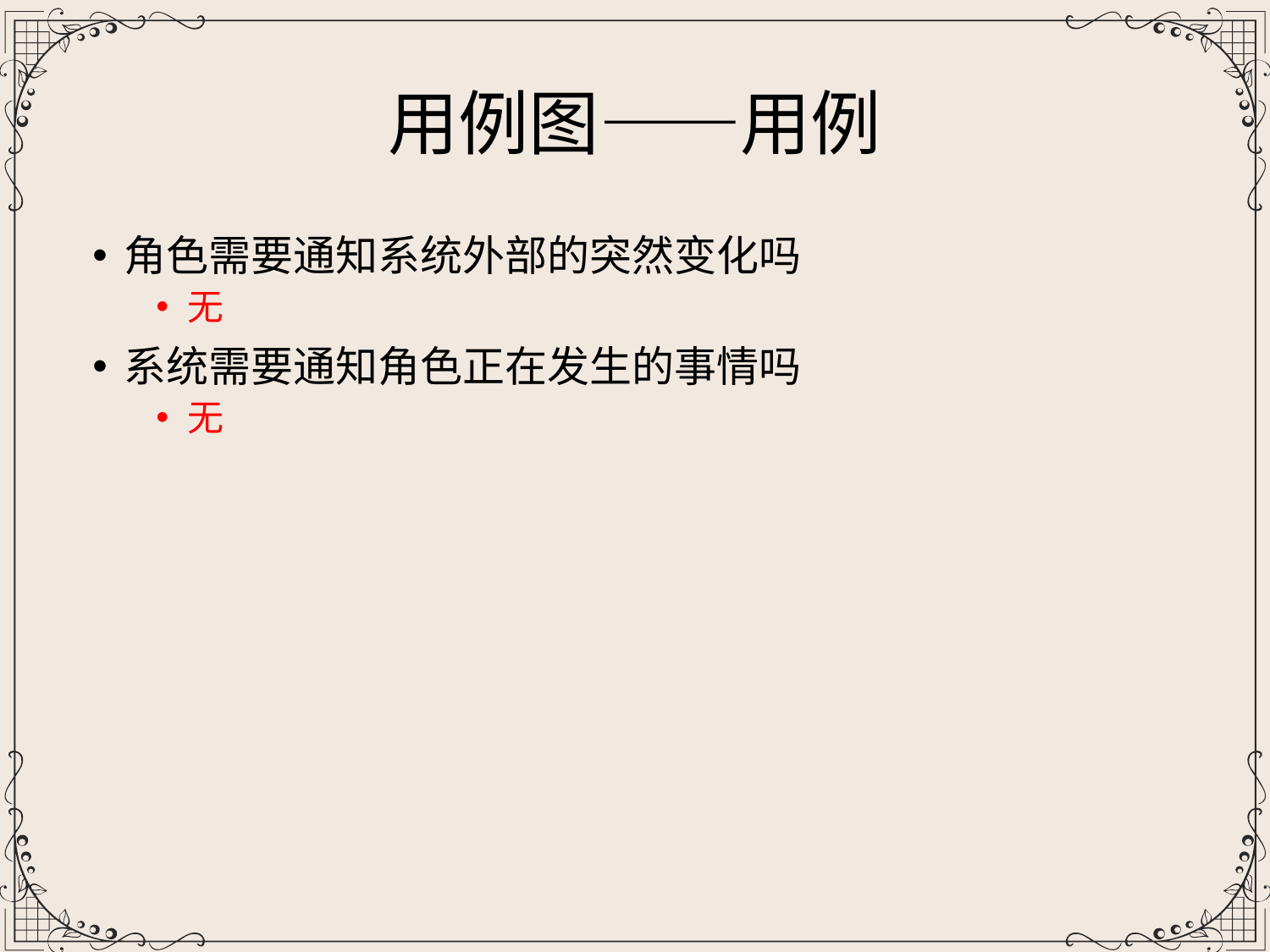

用例图——用例
角色需要通知系统外部的突然变化吗
无
系统需要通知角色正在发生的事情吗
无